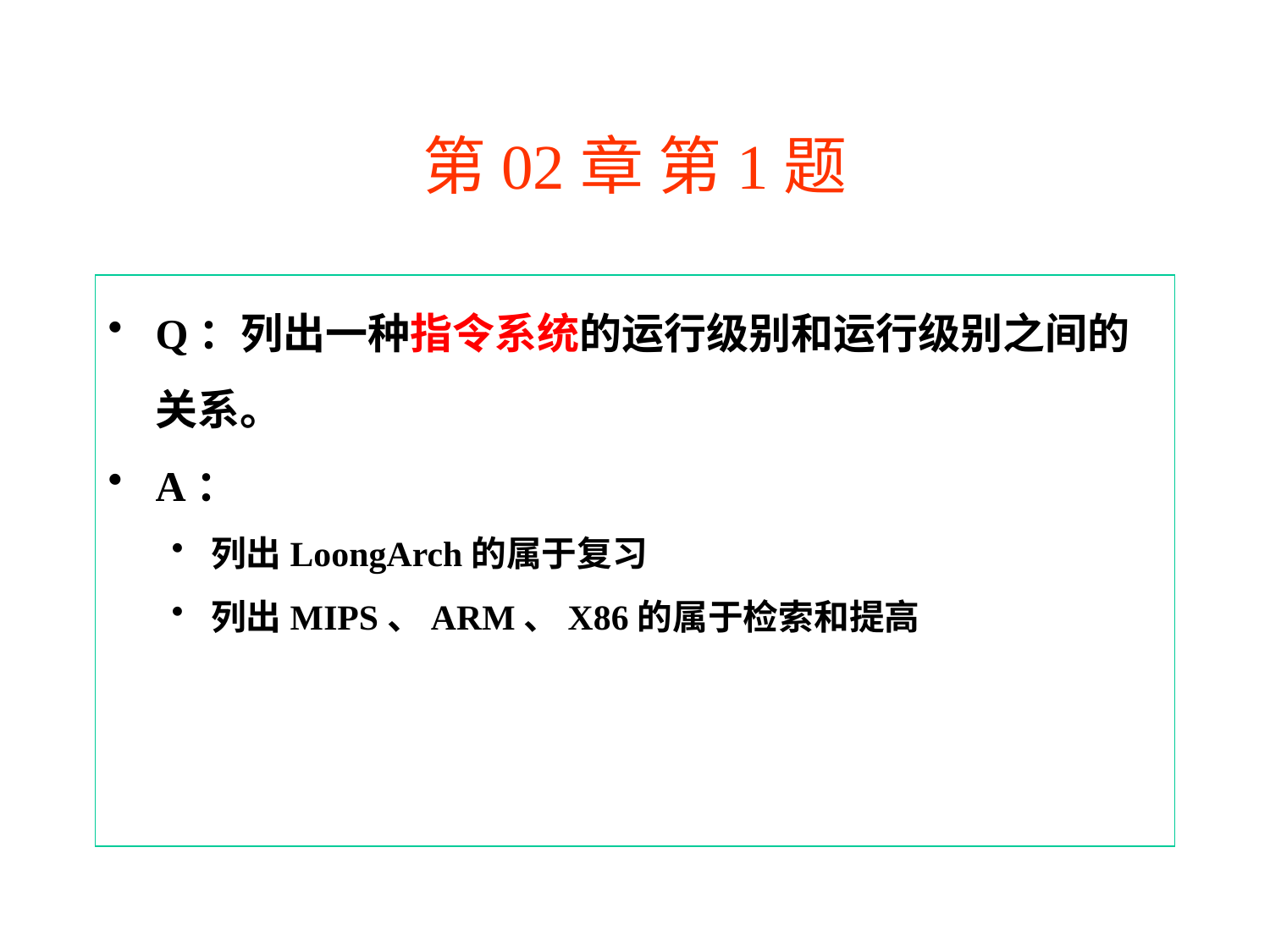

# 第02章 第1题
Q：列出一种指令系统的运行级别和运行级别之间的关系。
A：
列出LoongArch的属于复习
列出MIPS、ARM、X86的属于检索和提高